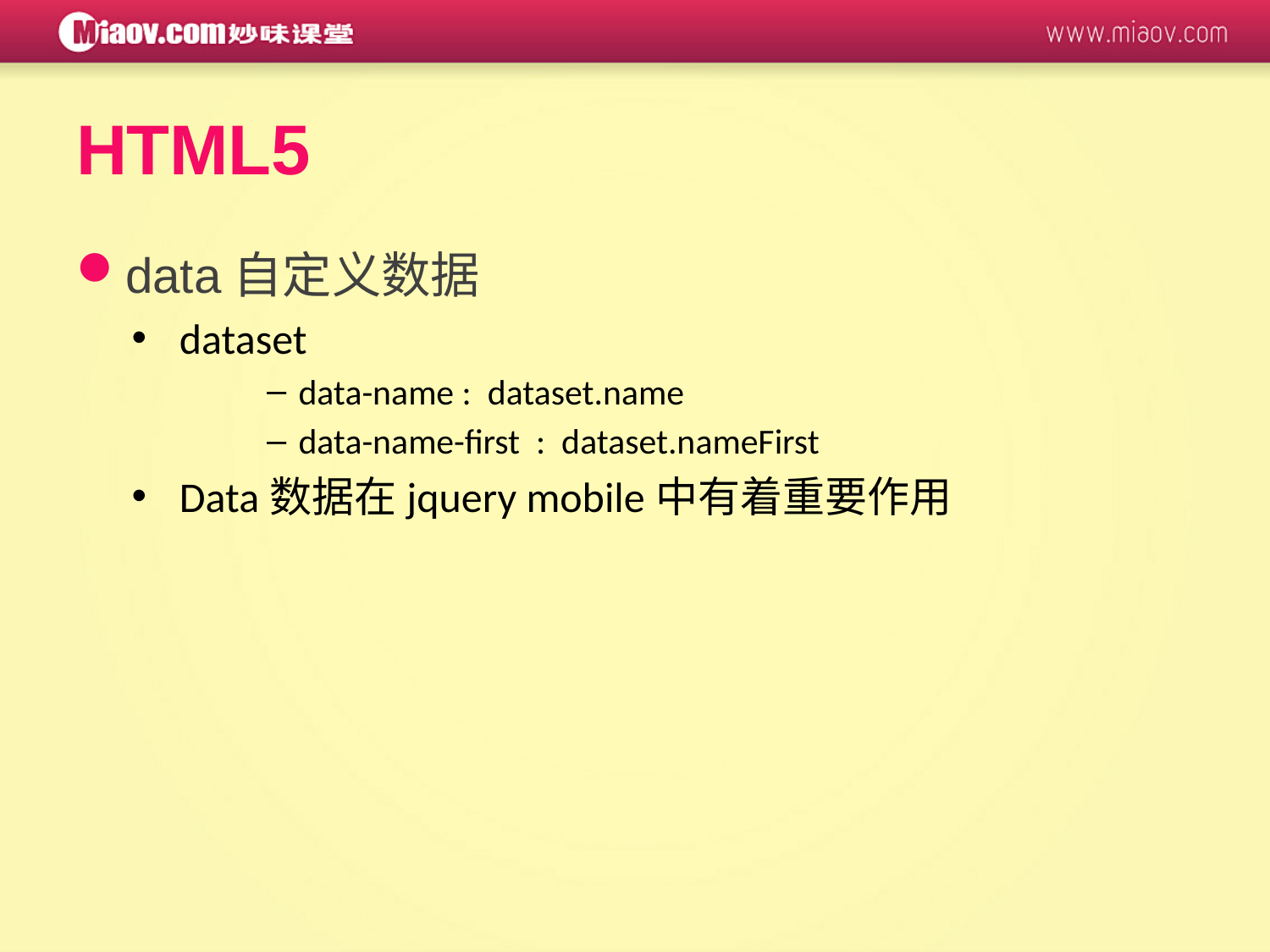

HTML5
data自定义数据
dataset
data-name :  dataset.name
data-name-first  :  dataset.nameFirst
Data数据在jquery mobile中有着重要作用